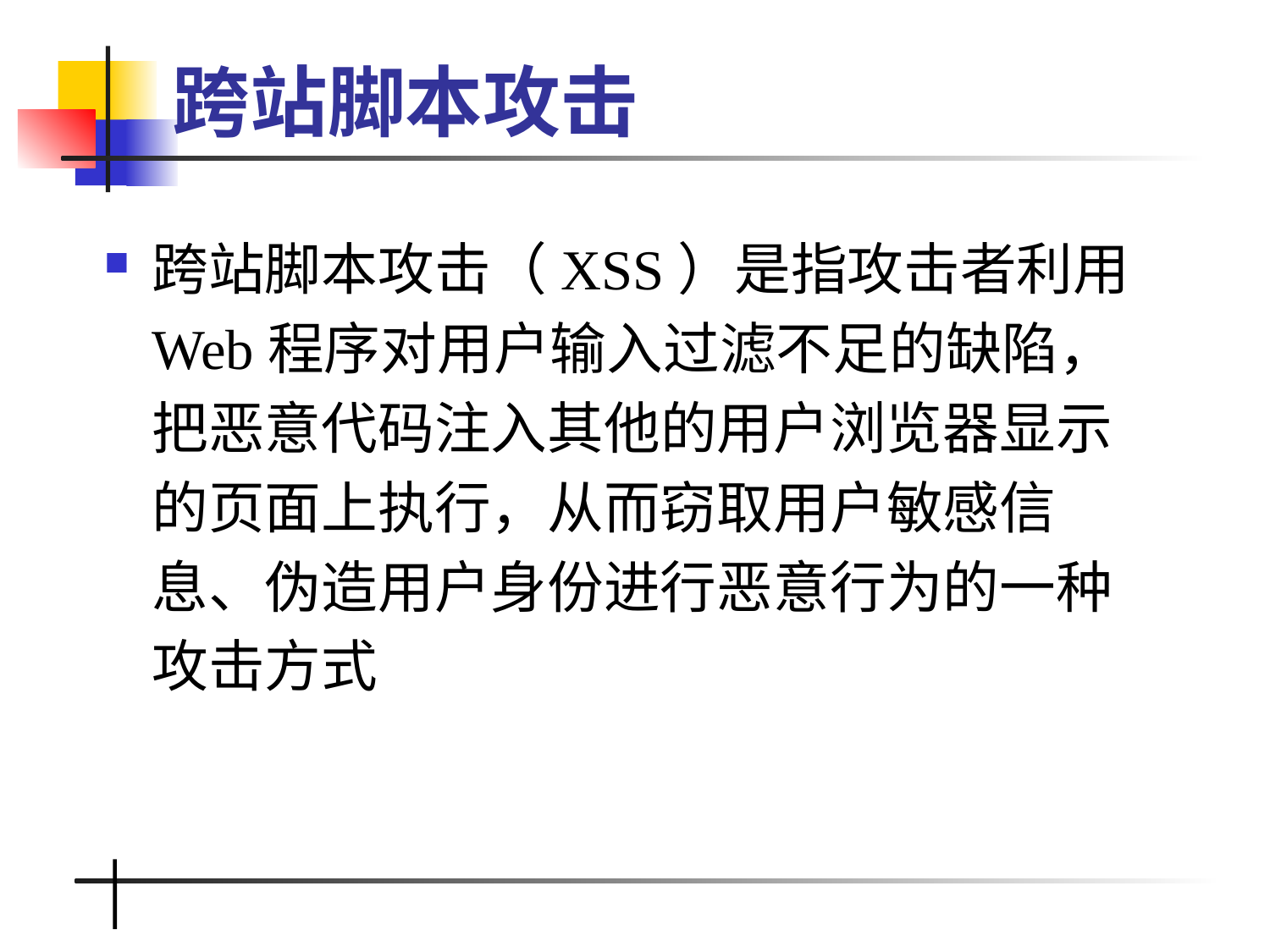

# 跨站脚本攻击
跨站脚本攻击（XSS）是指攻击者利用Web程序对用户输入过滤不足的缺陷，把恶意代码注入其他的用户浏览器显示的页面上执行，从而窃取用户敏感信息、伪造用户身份进行恶意行为的一种攻击方式